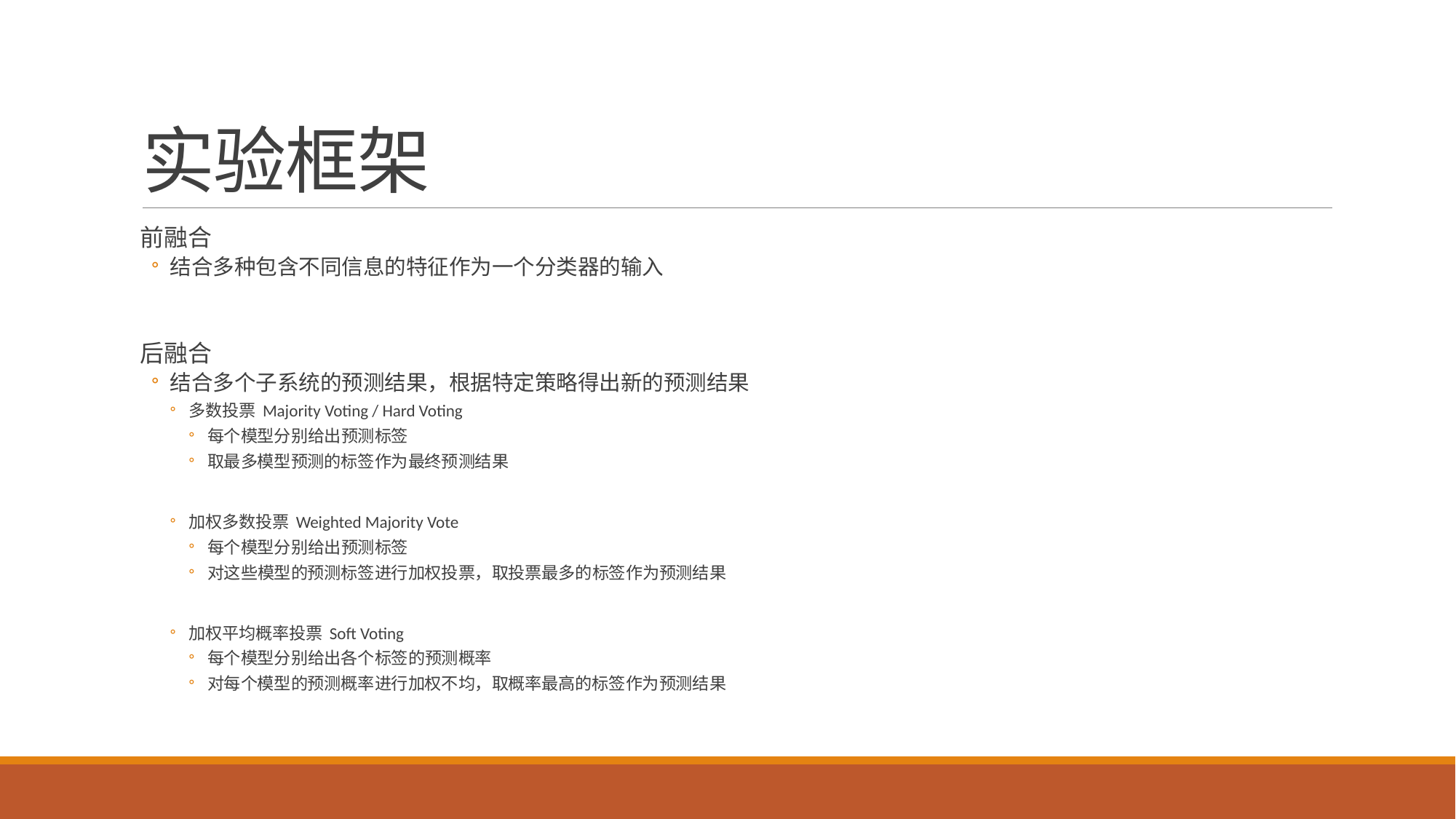

# 实验框架
前融合
结合多种包含不同信息的特征作为一个分类器的输入

后融合
结合多个子系统的预测结果，根据特定策略得出新的预测结果
多数投票 Majority Voting / Hard Voting
每个模型分别给出预测标签
取最多模型预测的标签作为最终预测结果

加权多数投票 Weighted Majority Vote
每个模型分别给出预测标签
对这些模型的预测标签进行加权投票，取投票最多的标签作为预测结果

加权平均概率投票 Soft Voting
每个模型分别给出各个标签的预测概率
对每个模型的预测概率进行加权不均，取概率最高的标签作为预测结果